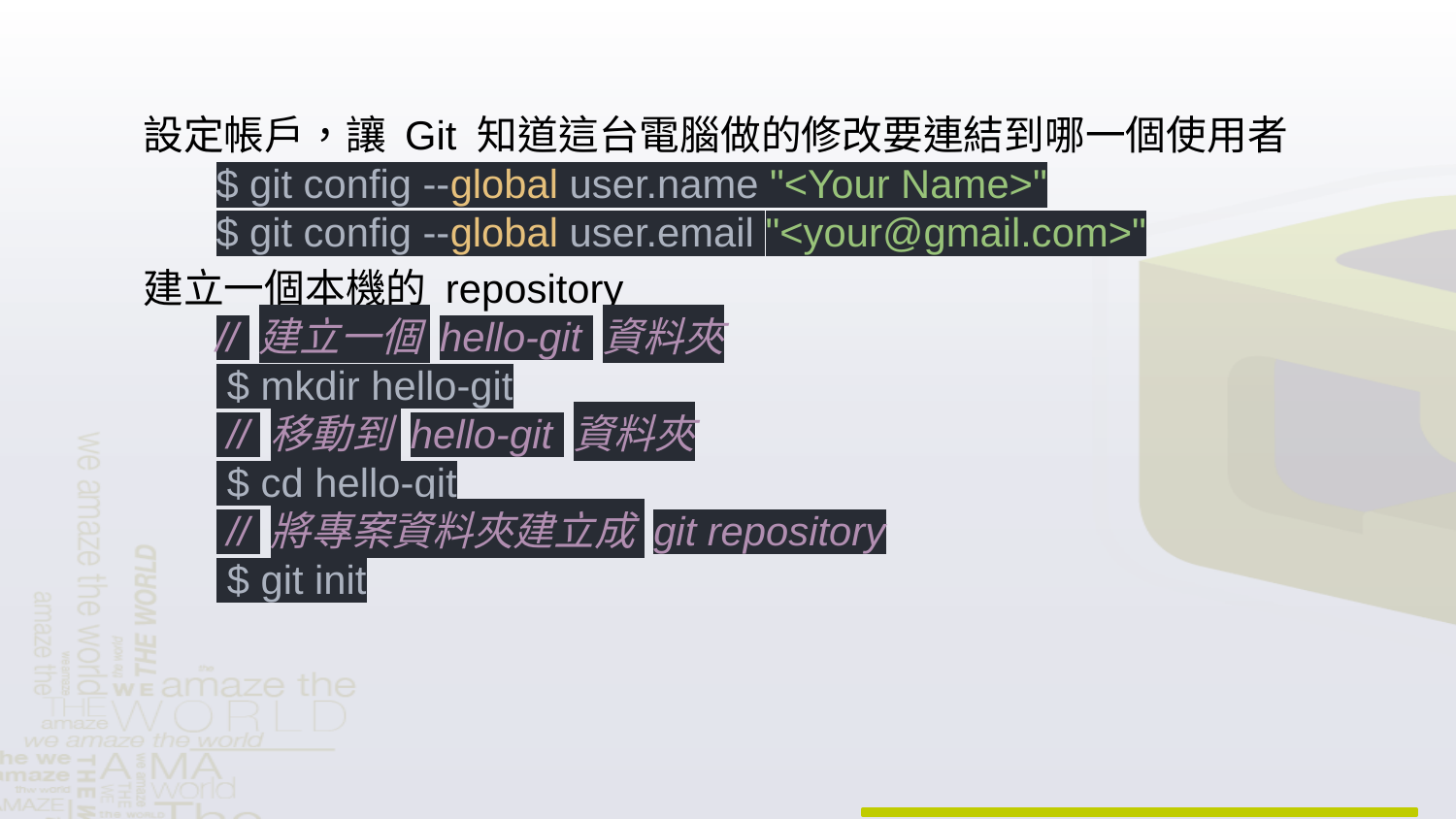

設定帳戶，讓 Git 知道這台電腦做的修改要連結到哪一個使用者
$ git config --global user.name "<Your Name>"
$ git config --global user.email "<your@gmail.com>"
建立一個本機的 repository
// 建立一個 hello-git 資料夾
 $ mkdir hello-git
 // 移動到 hello-git 資料夾
 $ cd hello-git
 // 將專案資料夾建立成 git repository
 $ git init